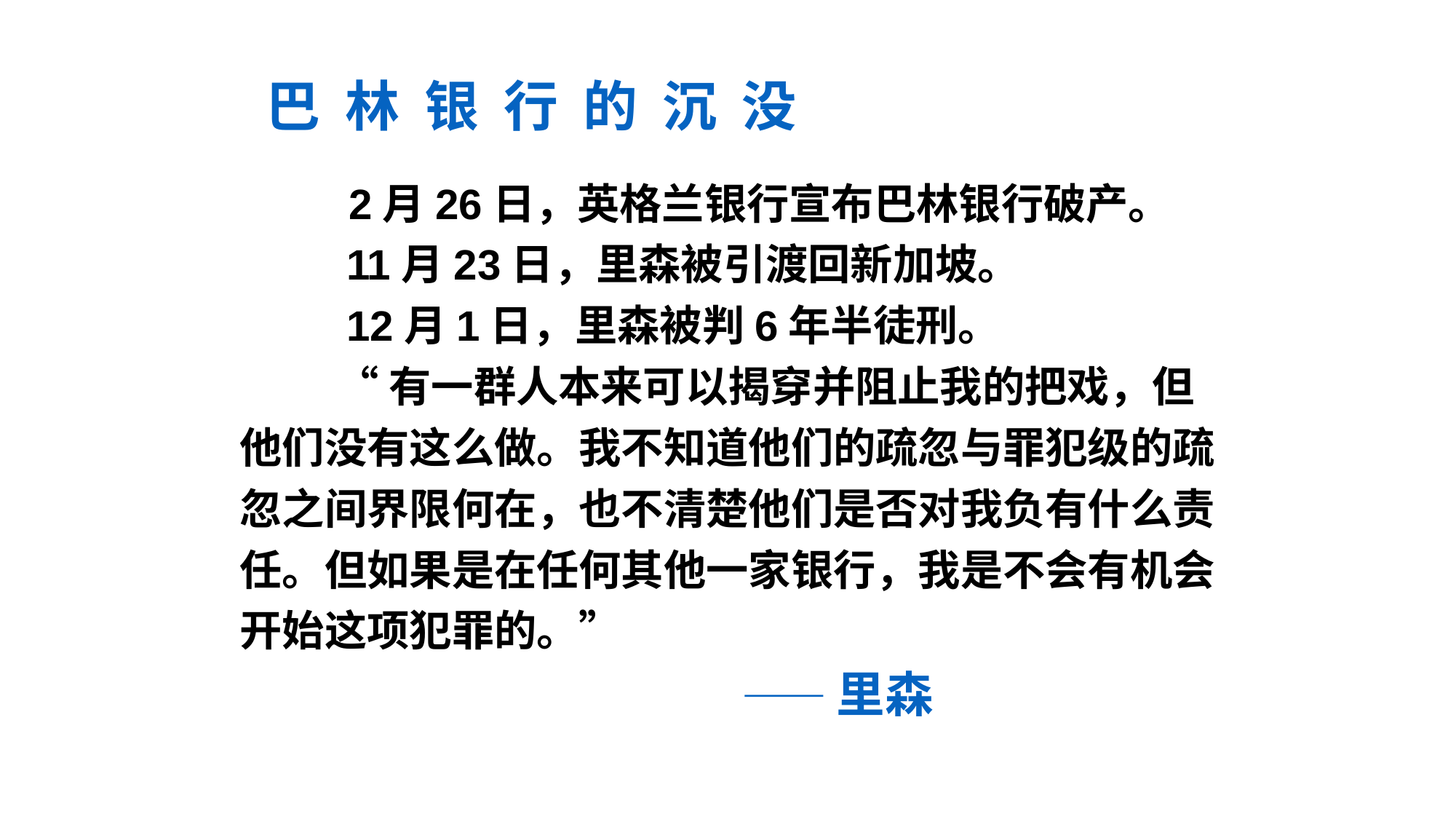

巴  林  银  行  的  沉  没
             2月26日，英格兰银行宣布巴林银行破产。
         11月23日，里森被引渡回新加坡。
         12月1日，里森被判6年半徒刑。
          “有一群人本来可以揭穿并阻止我的把戏，但
他们没有这么做。我不知道他们的疏忽与罪犯级的疏
忽之间界限何在，也不清楚他们是否对我负有什么责
任。但如果是在任何其他一家银行，我是不会有机会
开始这项犯罪的。”
                       ——里森